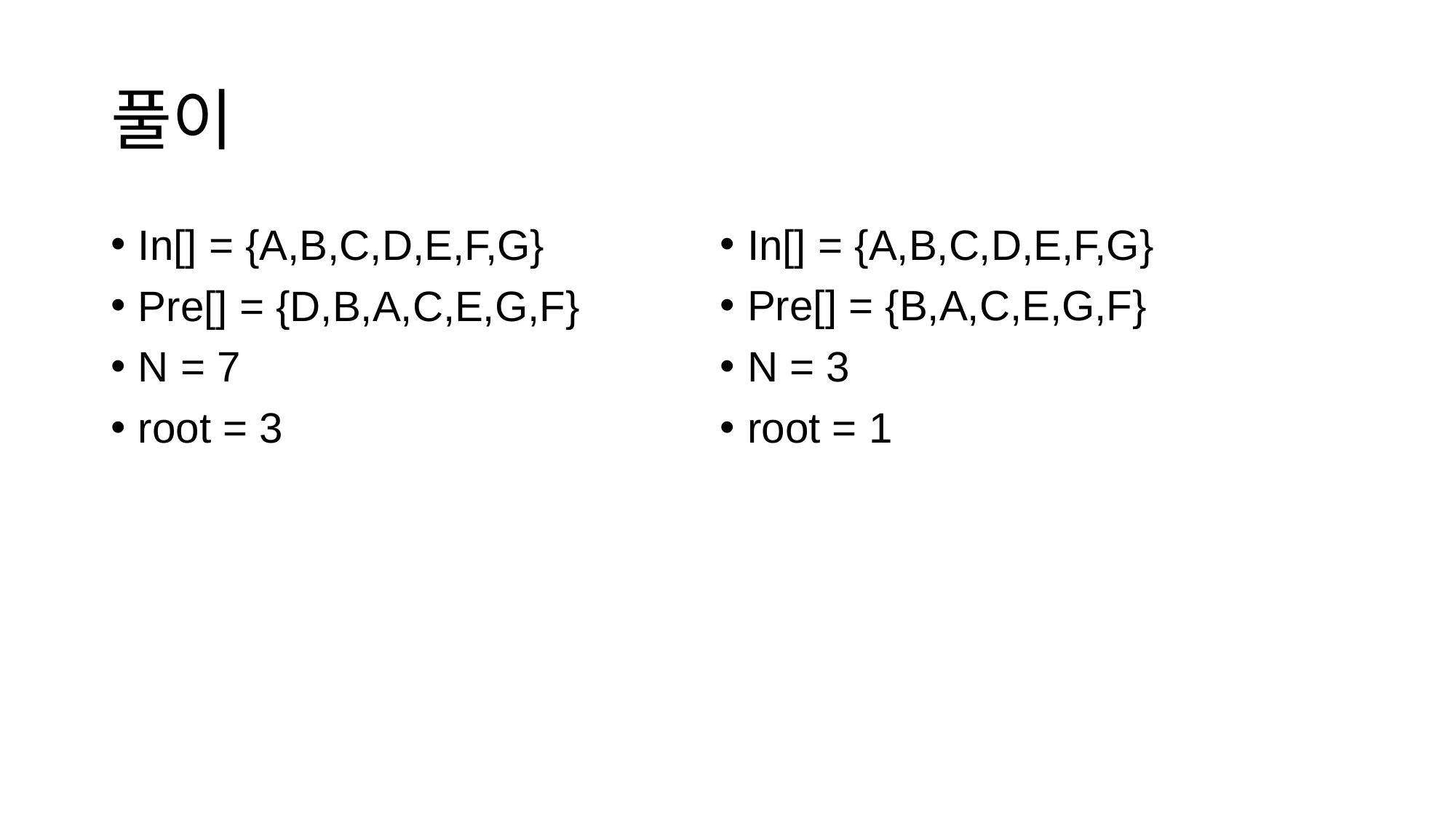

# 풀이
In[] = {A,B,C,D,E,F,G}
Pre[] = {D,B,A,C,E,G,F}
N = 7
root = 3

In[] = {A,B,C,D,E,F,G}
Pre[] = {B,A,C,E,G,F}
N = 3
root = 1